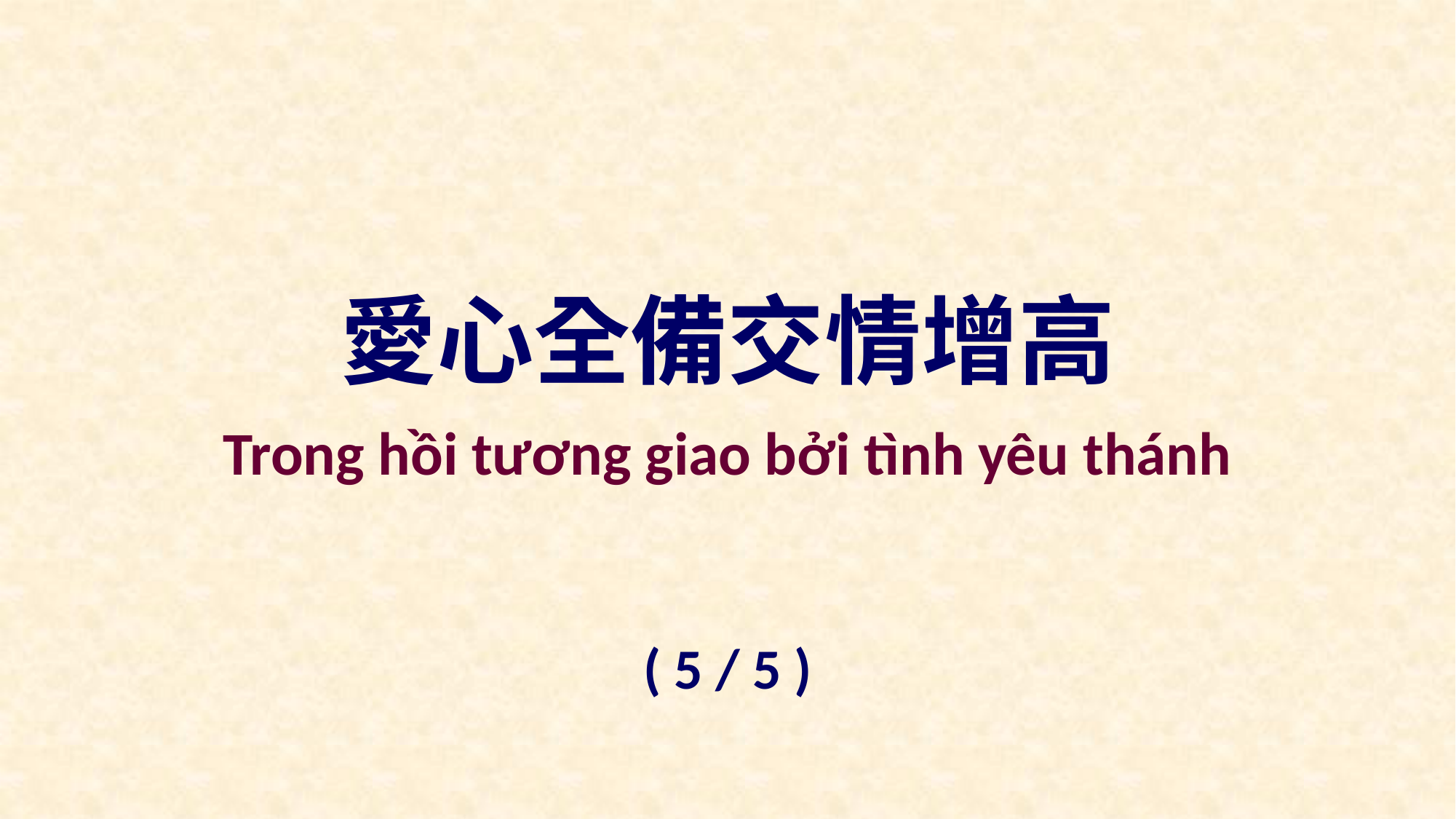

愛心全備交情增高
Trong hồi tương giao bởi tình yêu thánh
( 5 / 5 )